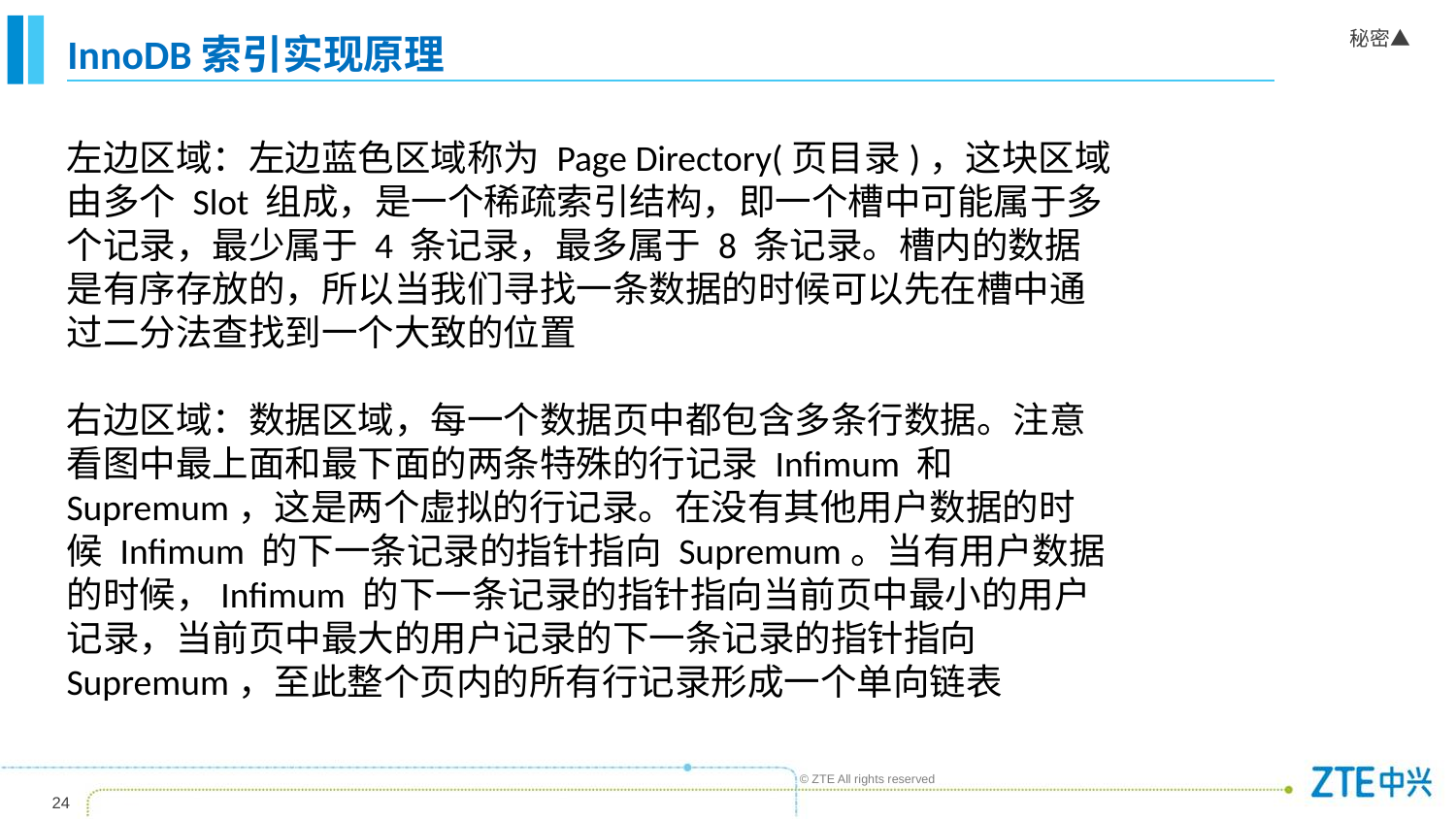

# InnoDB索引实现原理
左边区域：左边蓝色区域称为 Page Directory(页目录)，这块区域由多个 Slot 组成，是一个稀疏索引结构，即一个槽中可能属于多个记录，最少属于 4 条记录，最多属于 8 条记录。槽内的数据是有序存放的，所以当我们寻找一条数据的时候可以先在槽中通过二分法查找到一个大致的位置

右边区域：数据区域，每一个数据页中都包含多条行数据。注意看图中最上面和最下面的两条特殊的行记录 Infimum 和 Supremum，这是两个虚拟的行记录。在没有其他用户数据的时候 Infimum 的下一条记录的指针指向 Supremum。当有用户数据的时候，Infimum 的下一条记录的指针指向当前页中最小的用户记录，当前页中最大的用户记录的下一条记录的指针指向 Supremum，至此整个页内的所有行记录形成一个单向链表